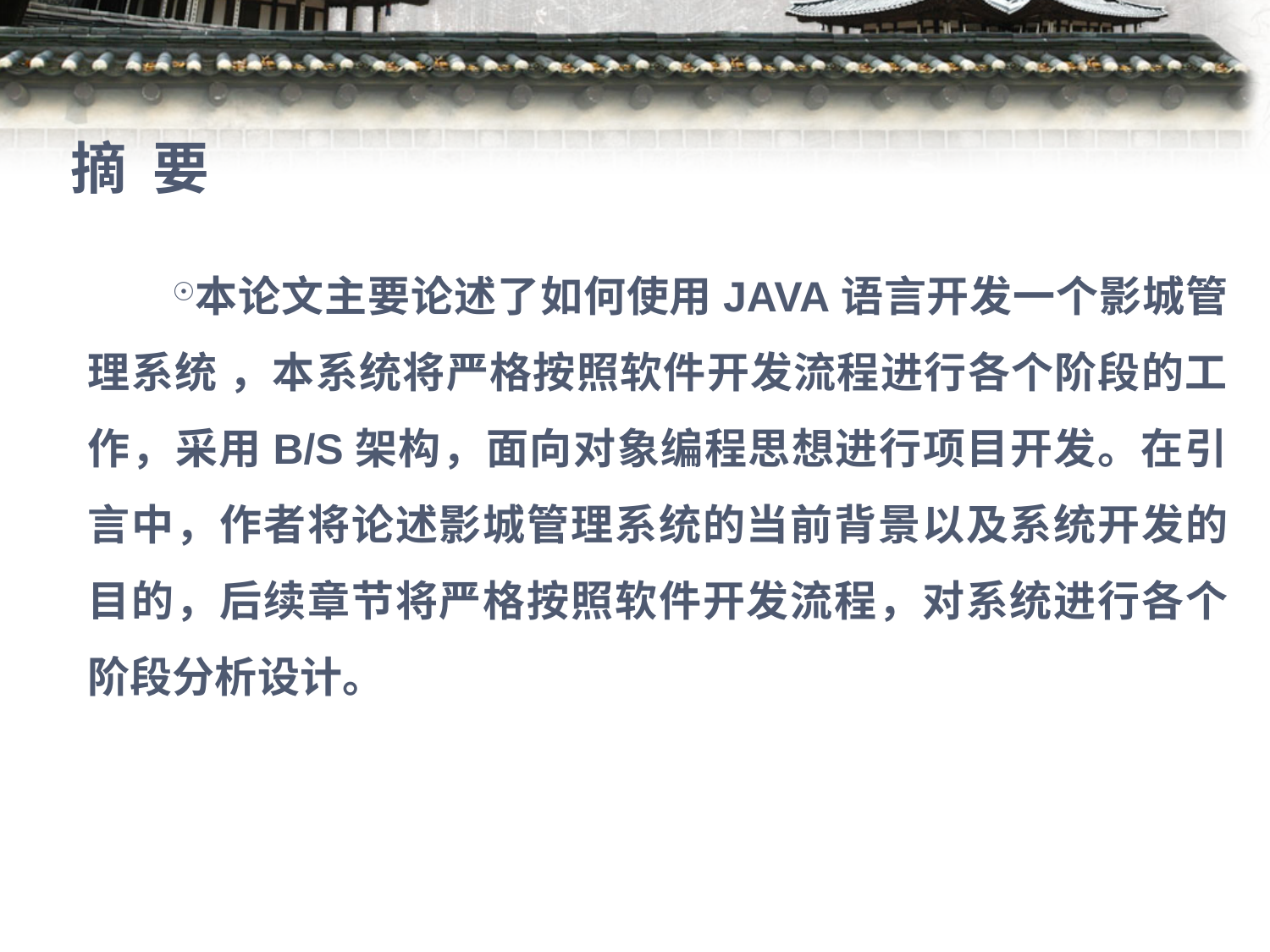

# 摘  要
本论文主要论述了如何使用JAVA语言开发一个影城管理系统 ，本系统将严格按照软件开发流程进行各个阶段的工作，采用B/S架构，面向对象编程思想进行项目开发。在引言中，作者将论述影城管理系统的当前背景以及系统开发的目的，后续章节将严格按照软件开发流程，对系统进行各个阶段分析设计。